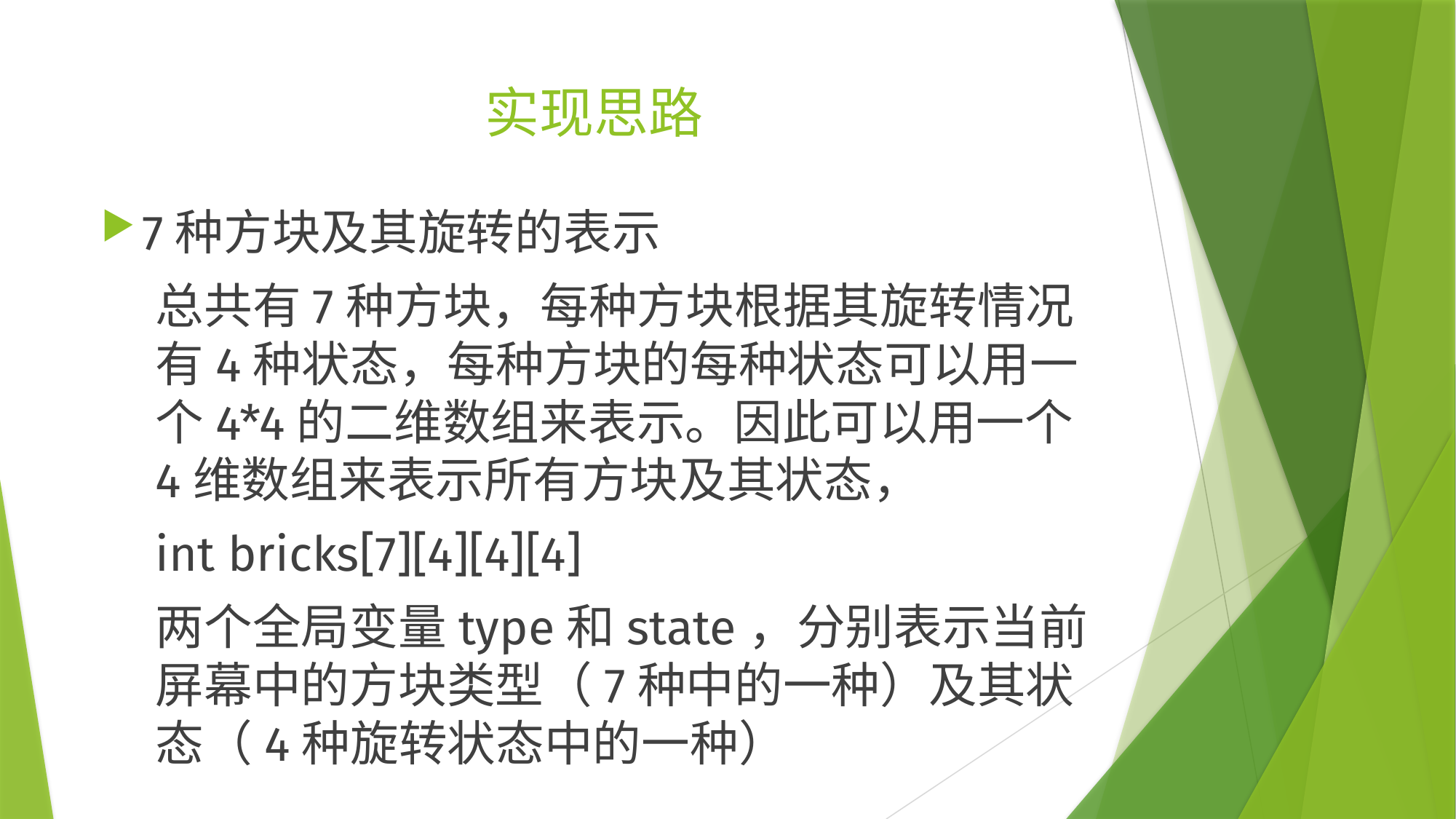

# 实现思路
7种方块及其旋转的表示
总共有7种方块，每种方块根据其旋转情况有4种状态，每种方块的每种状态可以用一个4*4的二维数组来表示。因此可以用一个4维数组来表示所有方块及其状态，
int bricks[7][4][4][4]
两个全局变量type和state，分别表示当前屏幕中的方块类型（7种中的一种）及其状态（4种旋转状态中的一种）